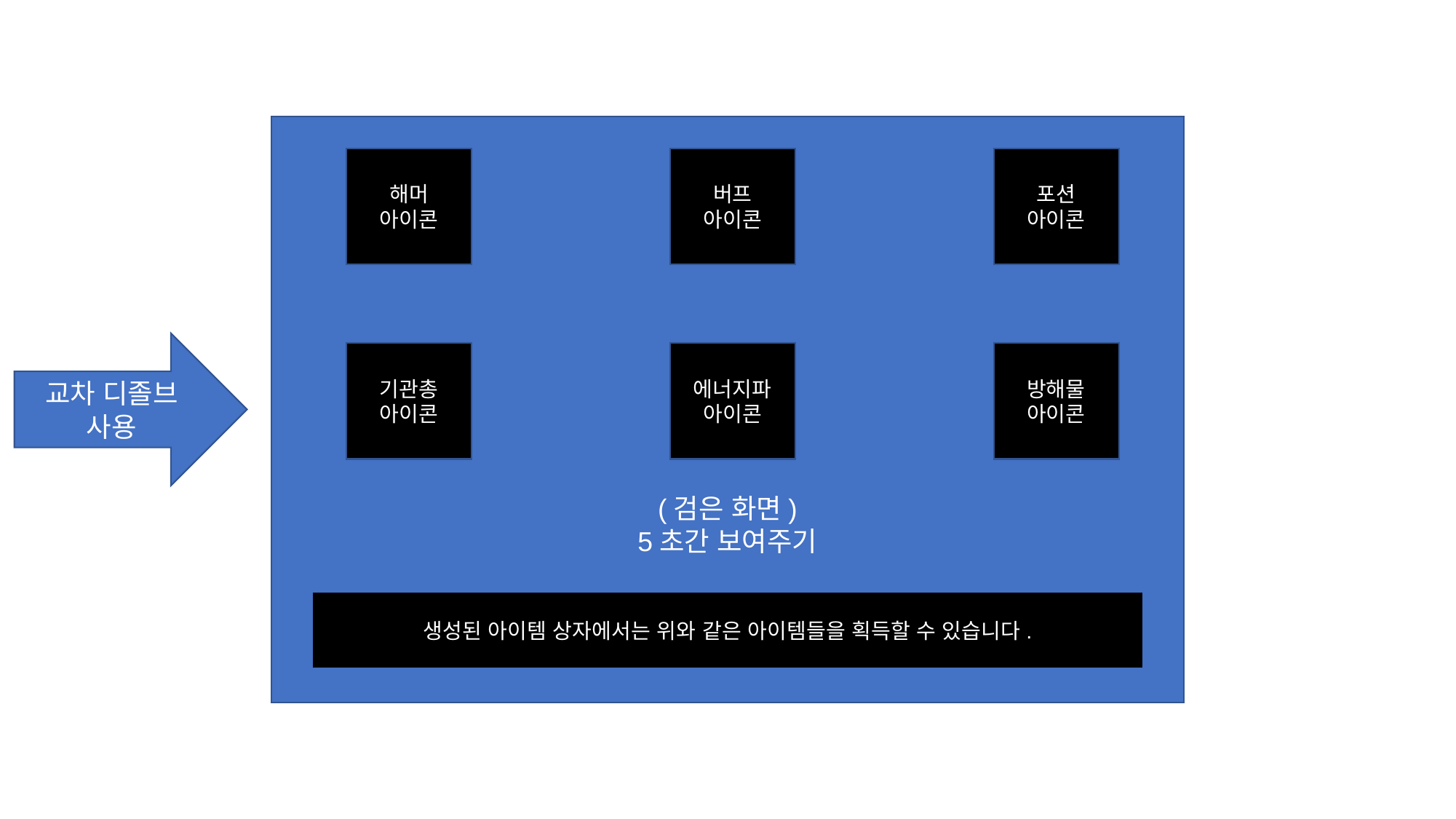

(검은 화면)
5초간 보여주기
해머
아이콘
버프
아이콘
포션
아이콘
교차 디졸브 사용
기관총
아이콘
에너지파
아이콘
방해물
아이콘
생성된 아이템 상자에서는 위와 같은 아이템들을 획득할 수 있습니다.